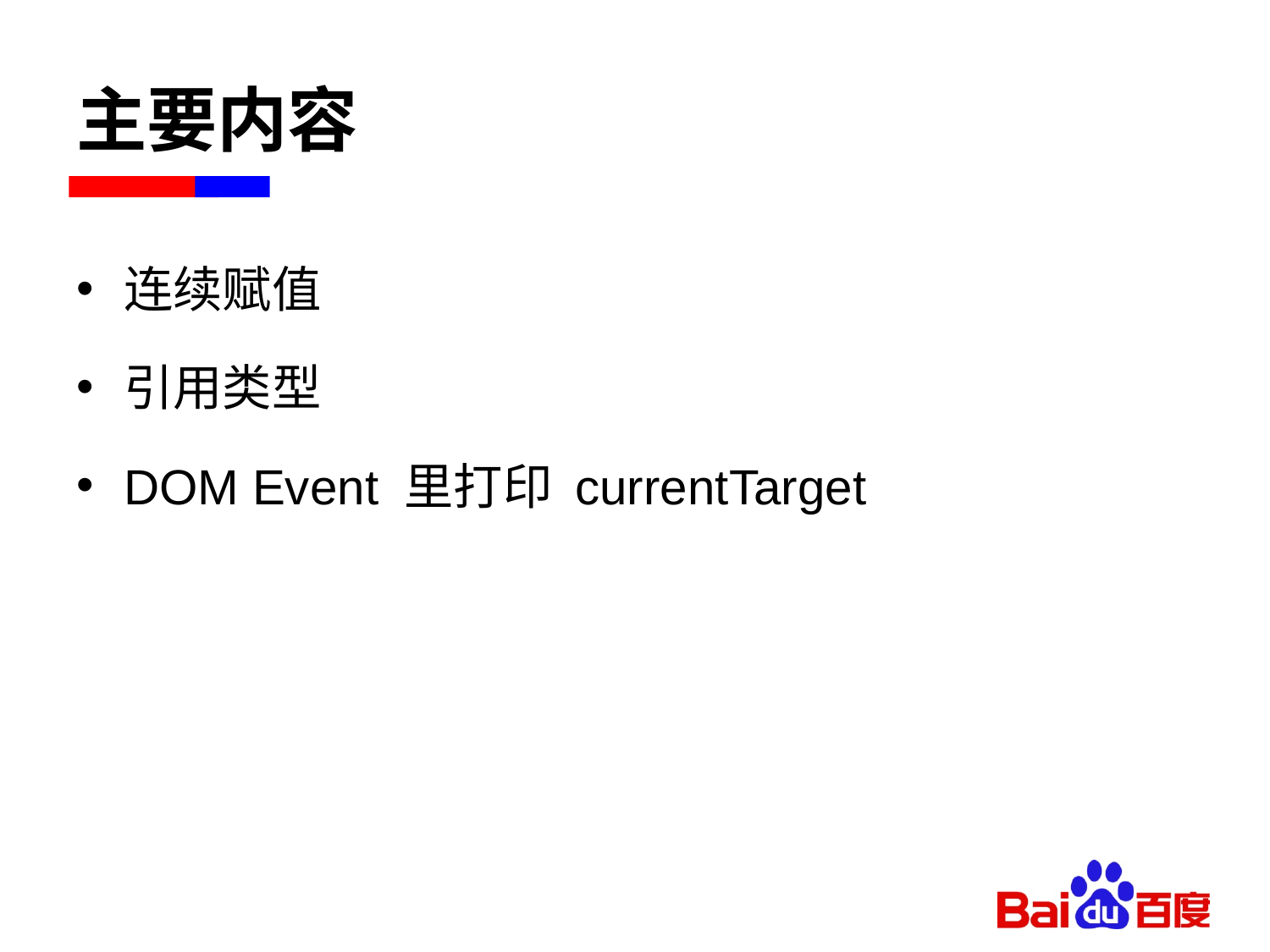

# 主要内容
连续赋值
引用类型
DOM Event 里打印 currentTarget